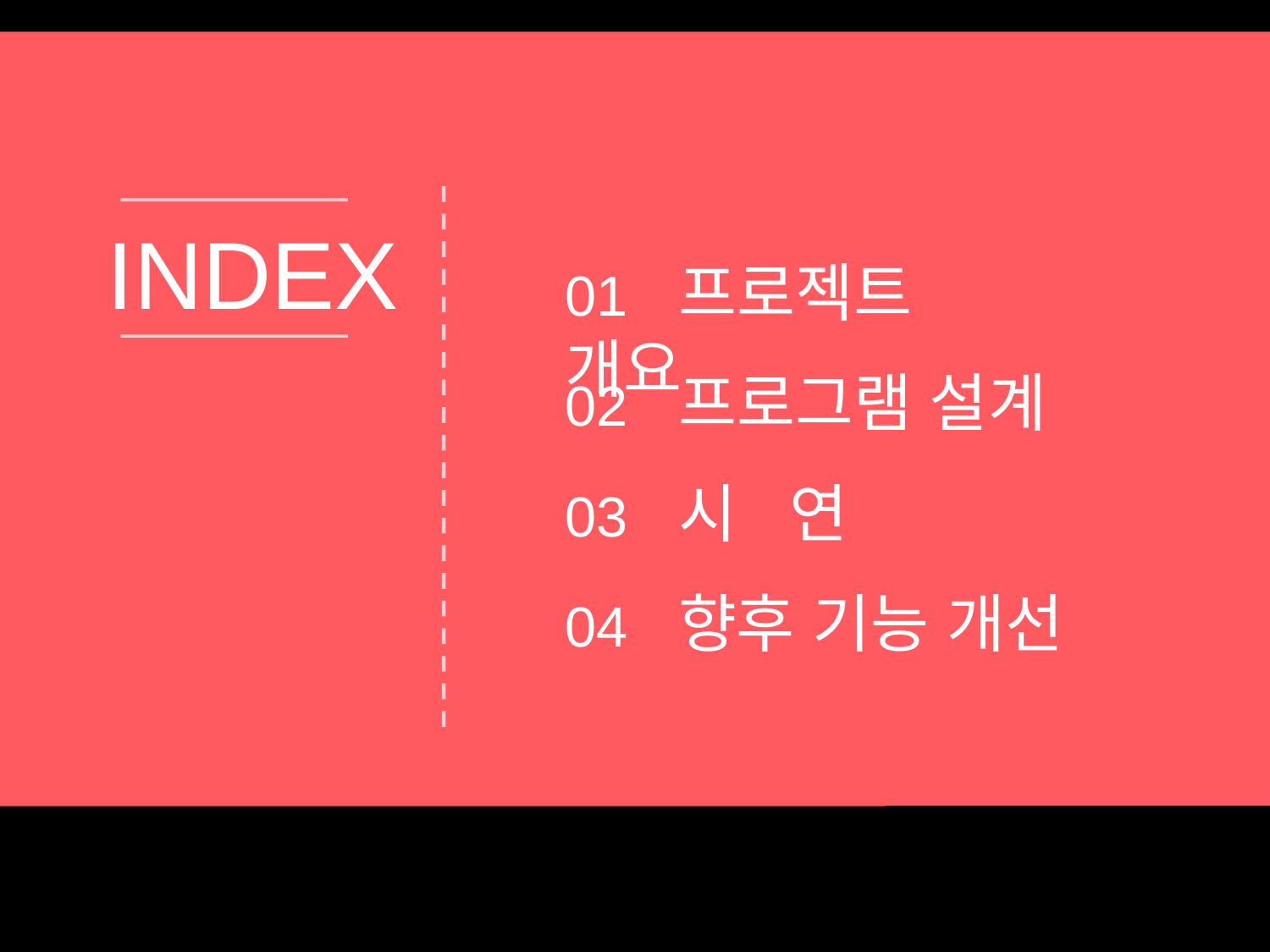

INDEX
01  프로젝트 개요

02  프로그램 설계
03  시   연
04  향후 기능 개선